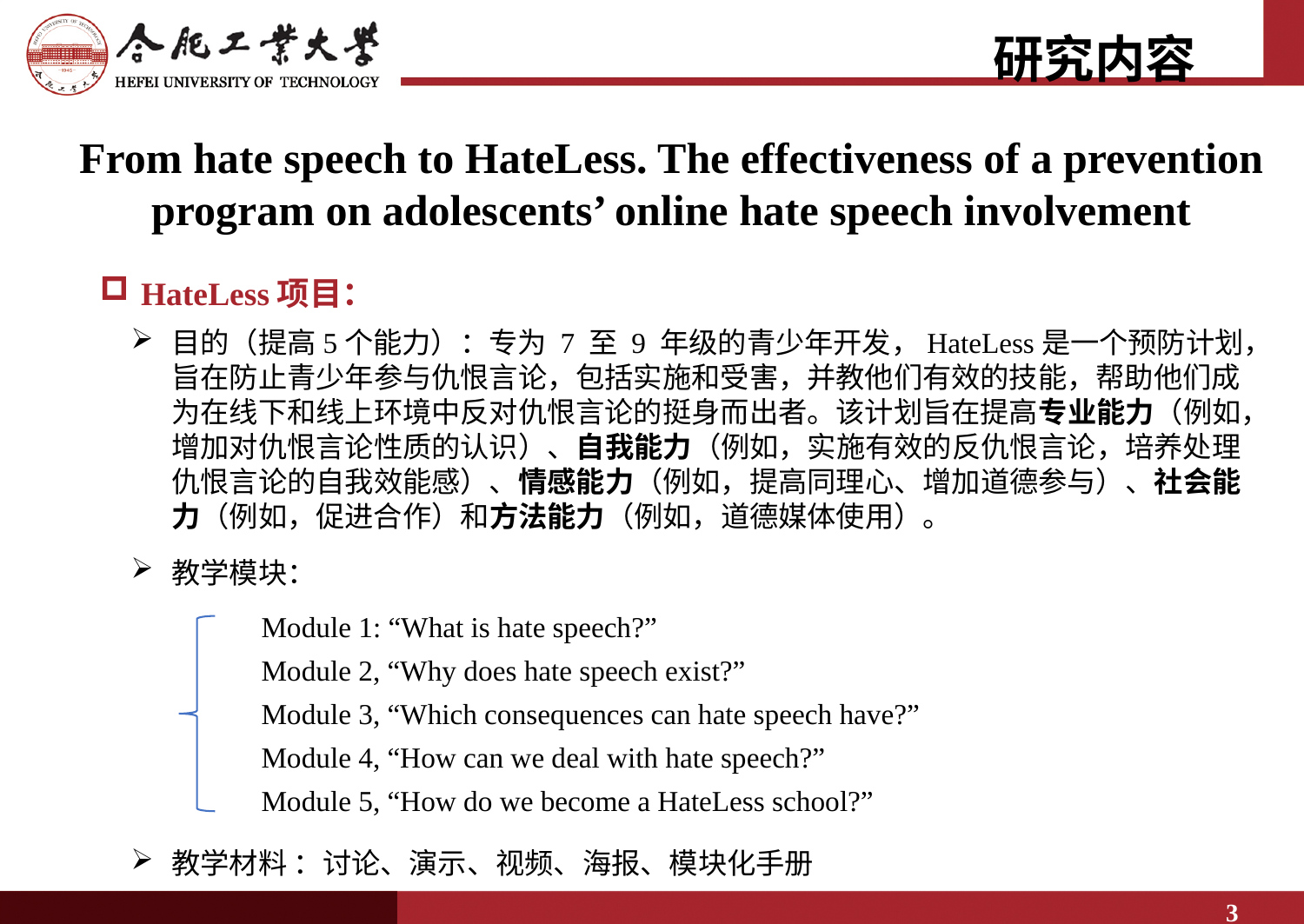

研究内容
From hate speech to HateLess. The effectiveness of a prevention program on adolescents’ online hate speech involvement
HateLess项目：
目的（提高5个能力）：专为 7 至 9 年级的青少年开发，HateLess是一个预防计划，旨在防止青少年参与仇恨言论，包括实施和受害，并教他们有效的技能，帮助他们成为在线下和线上环境中反对仇恨言论的挺身而出者。该计划旨在提高专业能力（例如，增加对仇恨言论性质的认识）、自我能力（例如，实施有效的反仇恨言论，培养处理仇恨言论的自我效能感）、情感能力（例如，提高同理心、增加道德参与）、社会能力（例如，促进合作）和方法能力（例如，道德媒体使用）。
教学模块：
Module 1: “What is hate speech?”
Module 2, “Why does hate speech exist?”
Module 3, “Which consequences can hate speech have?”
Module 4, “How can we deal with hate speech?”
Module 5, “How do we become a HateLess school?”
教学材料 ：讨论、演示、视频、海报、模块化手册

3